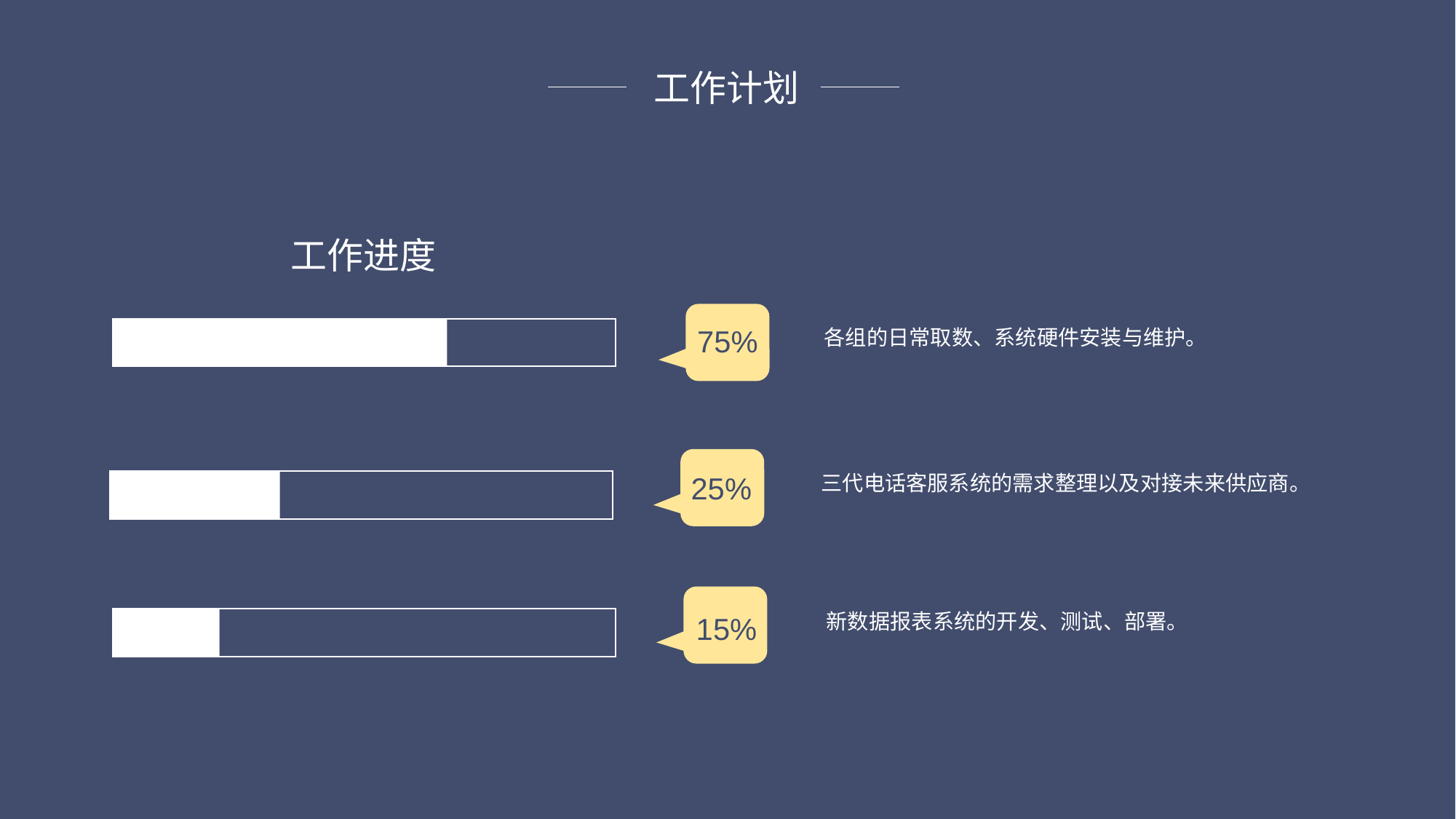

工作计划
工作进度

75%

各组的日常取数、系统硬件安装与维护。

25%
三代电话客服系统的需求整理以及对接未来供应商。

新数据报表系统的开发、测试、部署。
15%